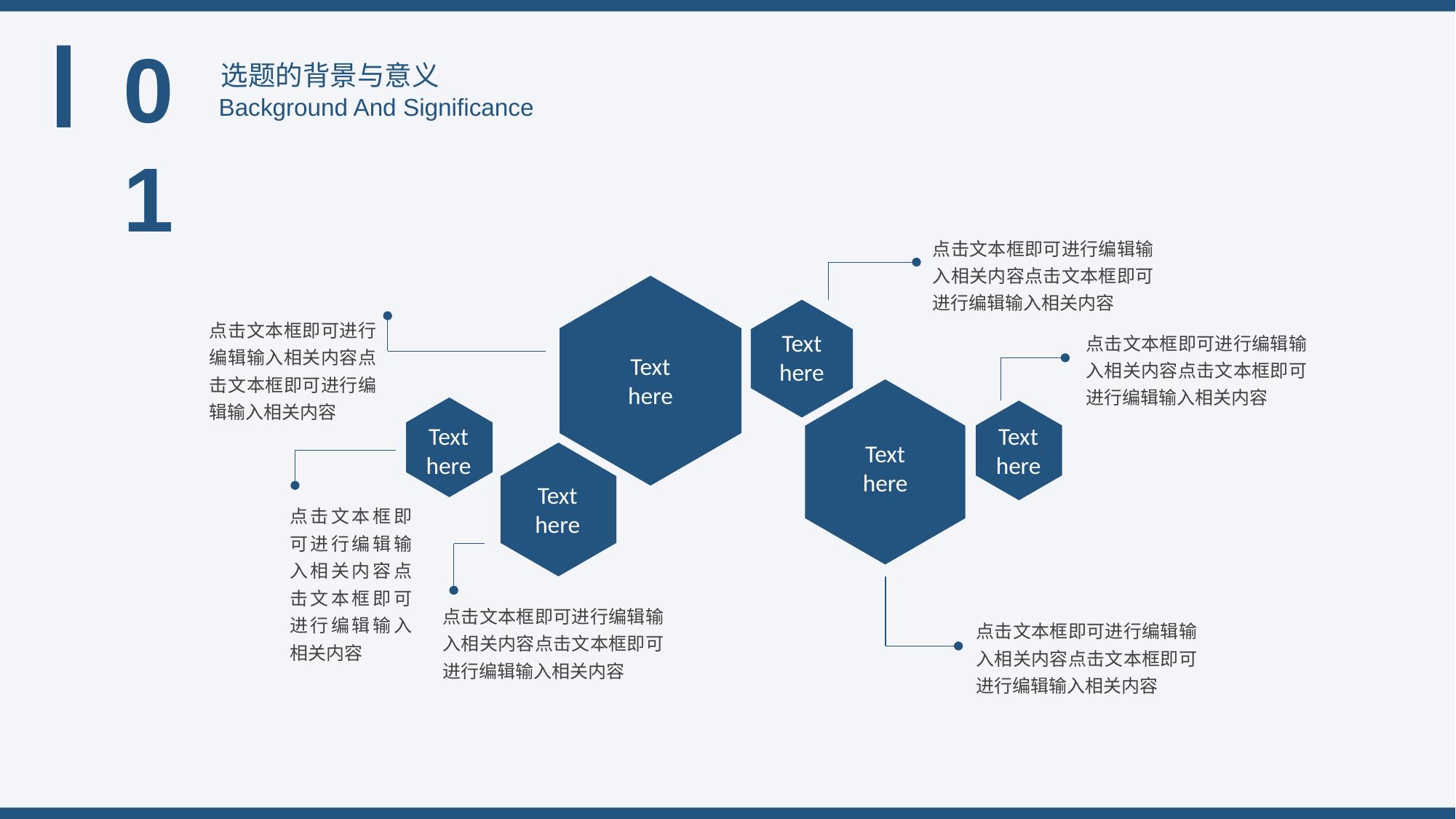

选题的背景与意义
01

 Background And Significance
点击文本框即可进行编辑输入相关内容点击文本框即可进行编辑输入相关内容

点击文本框即可进行编辑输入相关内容点击文本框即可进行编辑输入相关内容
点击文本框即可进行编辑输入相关内容点击文本框即可进行编辑输入相关内容
Text here
Text here

Text here
Text here
Text here

Text here
点击文本框即可进行编辑输入相关内容点击文本框即可进行编辑输入相关内容
点击文本框即可进行编辑输入相关内容点击文本框即可进行编辑输入相关内容
点击文本框即可进行编辑输入相关内容点击文本框即可进行编辑输入相关内容